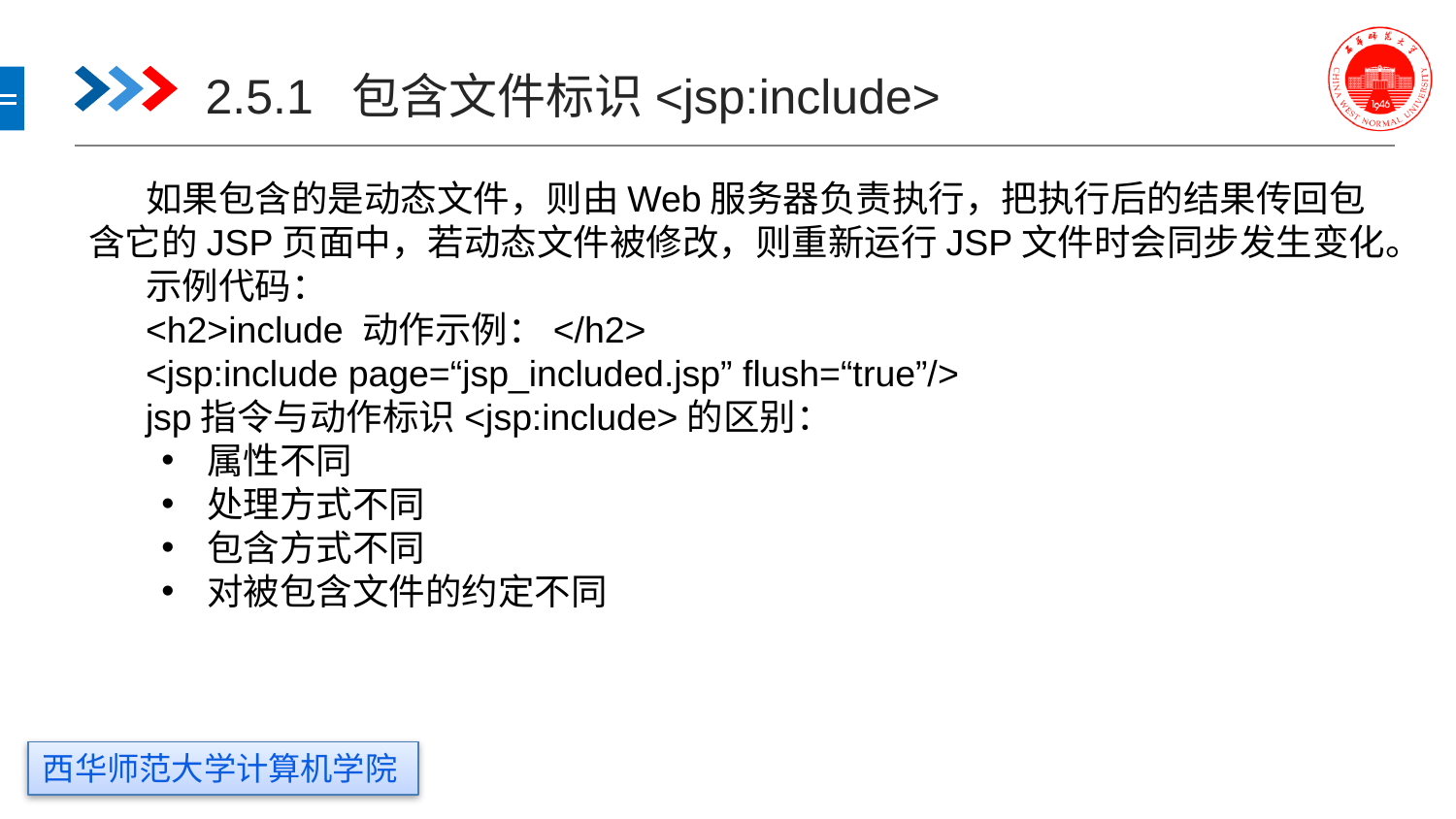

# 2.5.1  包含文件标识<jsp:include>
如果包含的是动态文件，则由Web服务器负责执行，把执行后的结果传回包含它的JSP页面中，若动态文件被修改，则重新运行JSP文件时会同步发生变化。
示例代码：
<h2>include 动作示例：</h2>
<jsp:include page=“jsp_included.jsp” flush=“true”/>
jsp指令与动作标识<jsp:include>的区别：
属性不同
处理方式不同
包含方式不同
对被包含文件的约定不同